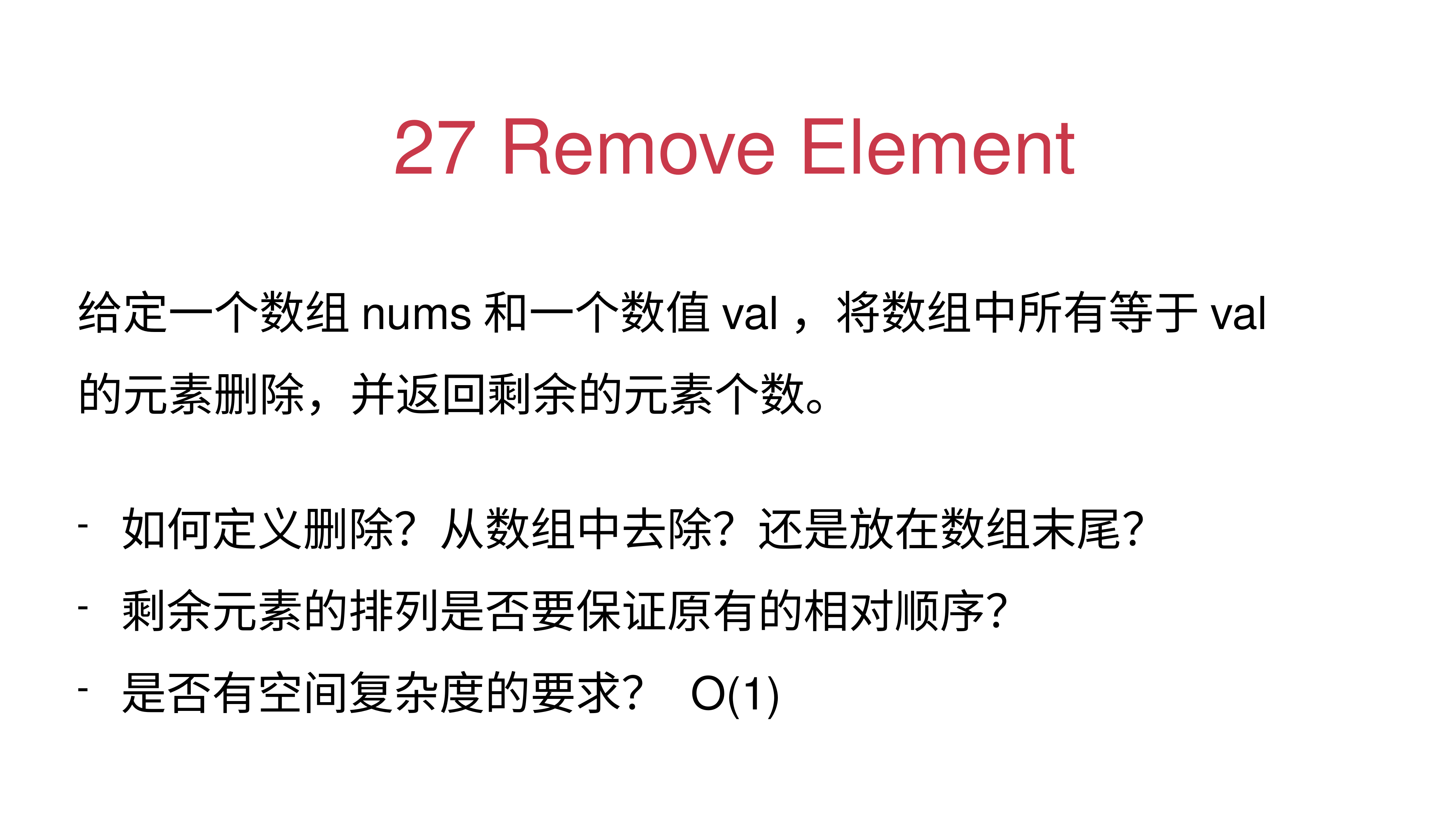

# 27 Remove Element
给定一个数组nums和一个数值val，将数组中所有等于val的元素删除，并返回剩余的元素个数。
如何定义删除？从数组中去除？还是放在数组末尾？
剩余元素的排列是否要保证原有的相对顺序？
是否有空间复杂度的要求？ O(1)